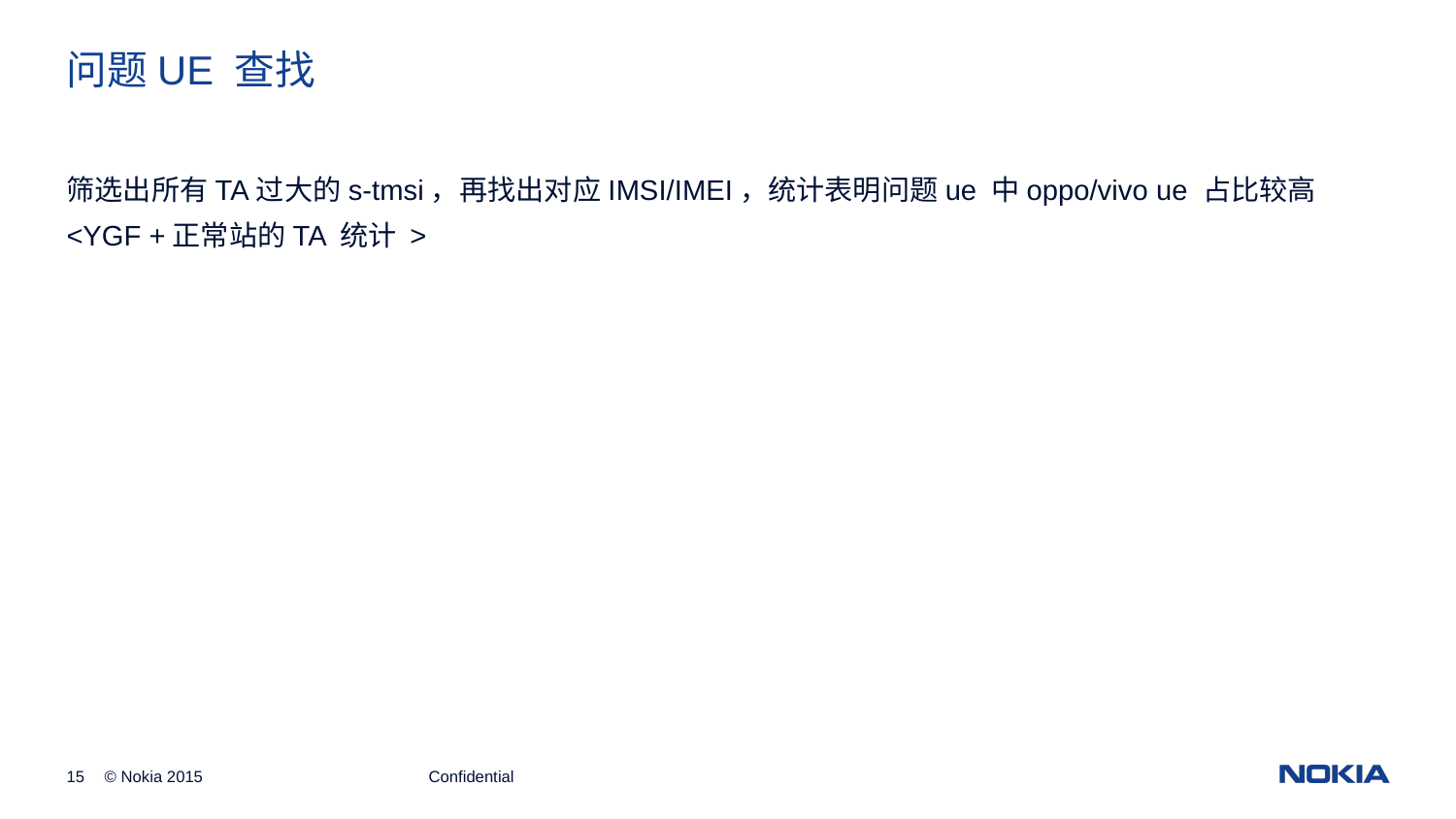

问题UE 查找

筛选出所有TA过大的s-tmsi，再找出对应IMSI/IMEI，统计表明问题ue 中oppo/vivo ue 占比较高
<YGF +正常站的TA 统计 >
Confidential